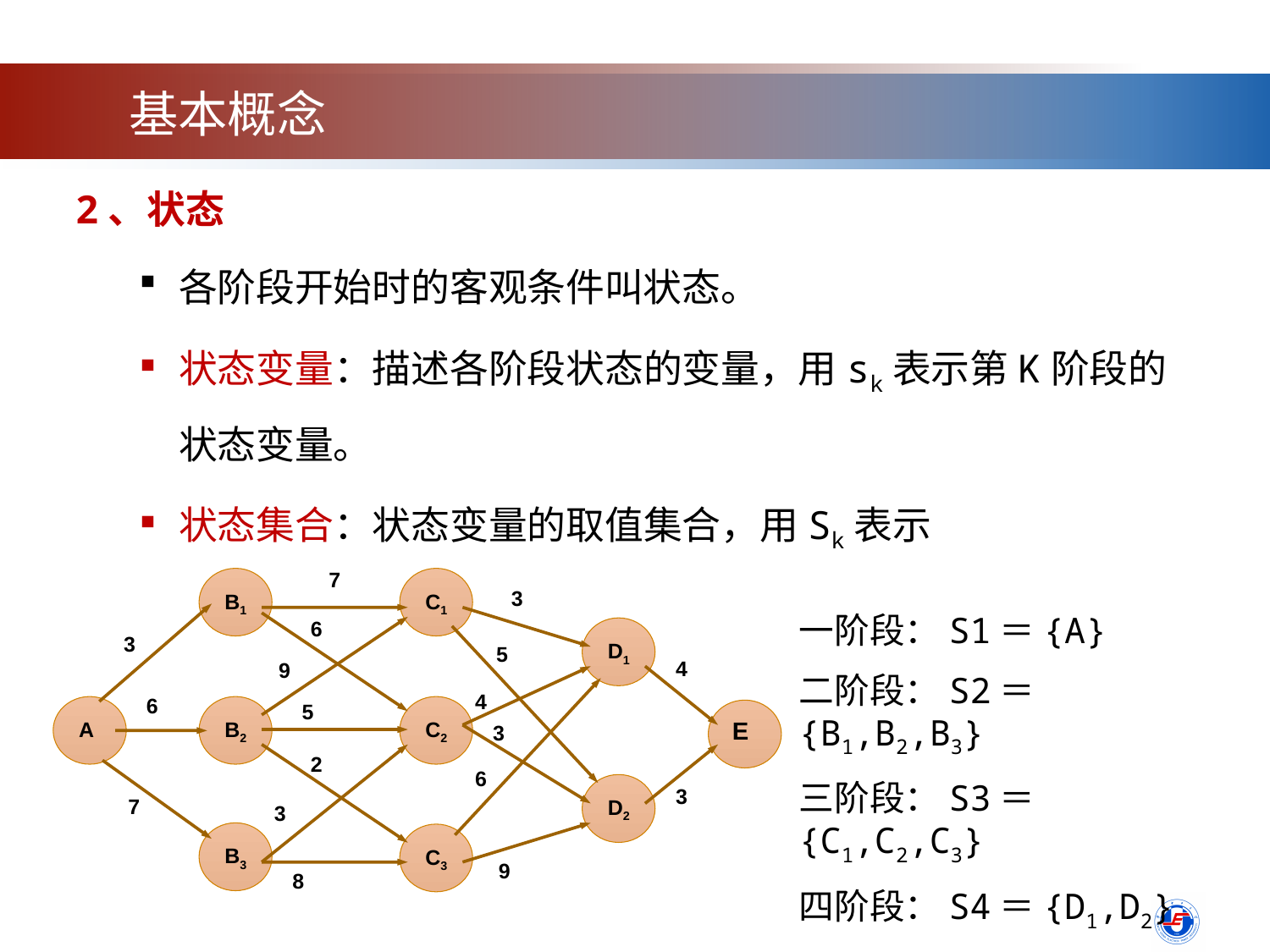

# 基本概念
2、状态
各阶段开始时的客观条件叫状态。
状态变量：描述各阶段状态的变量，用sk表示第K阶段的状态变量。
状态集合：状态变量的取值集合，用Sk表示
7
3
6
3
5
4
9
4
6
5
3
2
6
3
7
3
9
8
B1
C1
D1
A
B2
C2
 E
D2
B3
C3

一阶段：S1＝{A}
二阶段：S2＝{B1,B2,B3}
三阶段：S3＝{C1,C2,C3}
四阶段：S4＝{D1,D2}